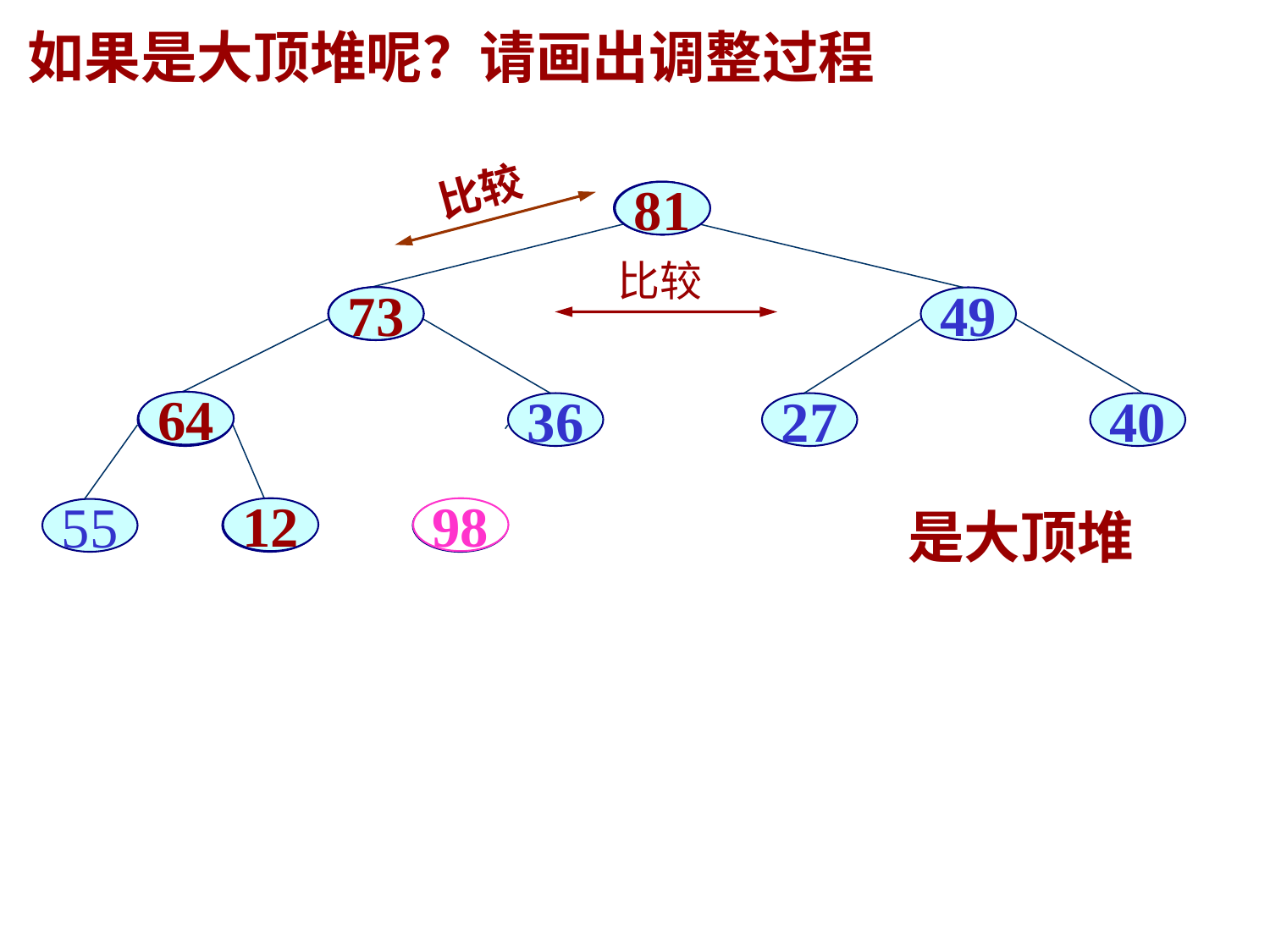

如果是大顶堆呢？请画出调整过程
比较
98

81
49

73
36
27
40

55
64
12
12
81

比较
12
73

12
64

是大顶堆
12
98